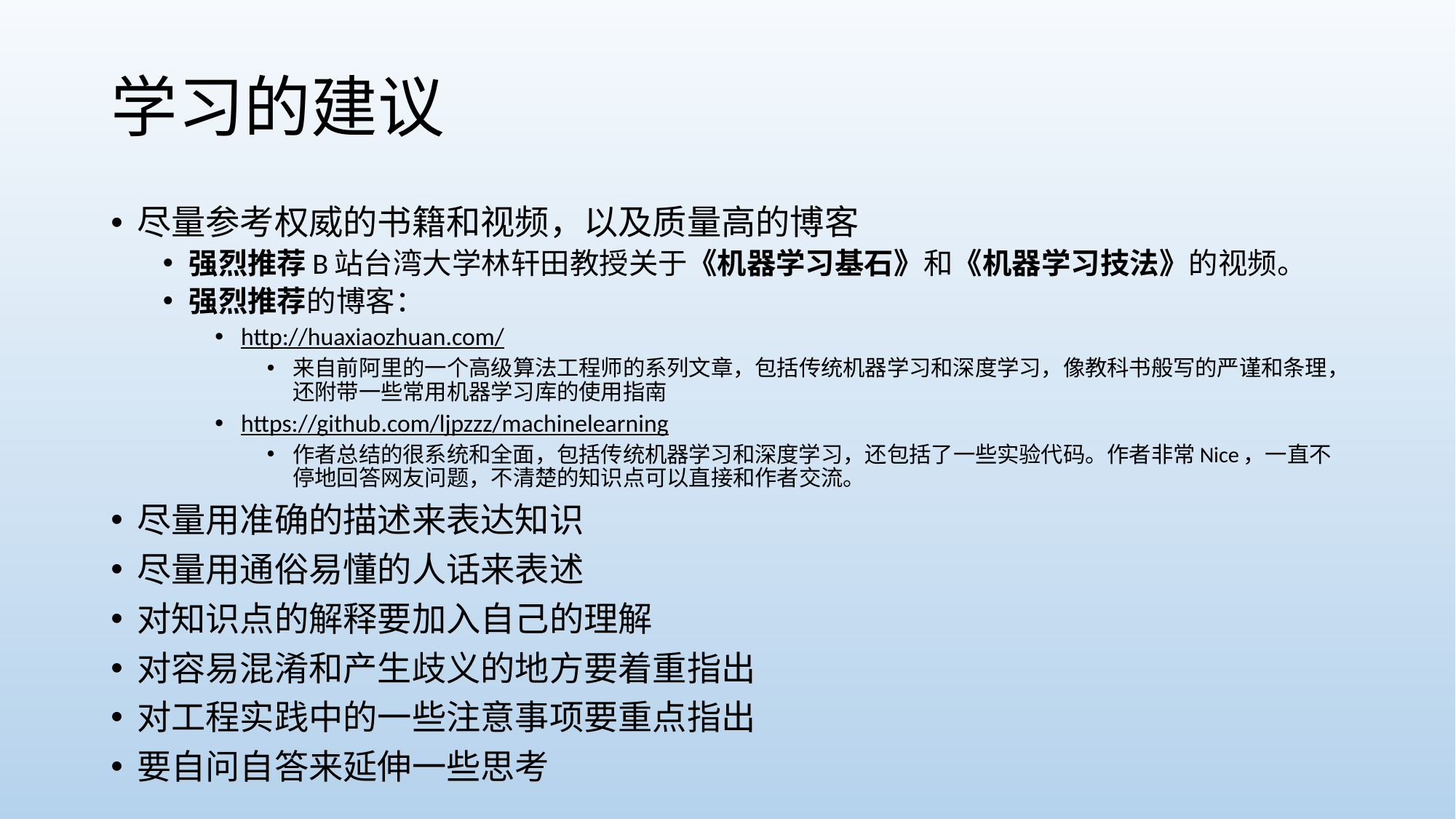

# 学习的建议
尽量参考权威的书籍和视频，以及质量高的博客
强烈推荐B站台湾大学林轩田教授关于《机器学习基石》和《机器学习技法》的视频。
强烈推荐的博客：
http://huaxiaozhuan.com/
来自前阿里的一个高级算法工程师的系列文章，包括传统机器学习和深度学习，像教科书般写的严谨和条理，还附带一些常用机器学习库的使用指南
https://github.com/ljpzzz/machinelearning
作者总结的很系统和全面，包括传统机器学习和深度学习，还包括了一些实验代码。作者非常Nice，一直不停地回答网友问题，不清楚的知识点可以直接和作者交流。
尽量用准确的描述来表达知识
尽量用通俗易懂的人话来表述
对知识点的解释要加入自己的理解
对容易混淆和产生歧义的地方要着重指出
对工程实践中的一些注意事项要重点指出
要自问自答来延伸一些思考